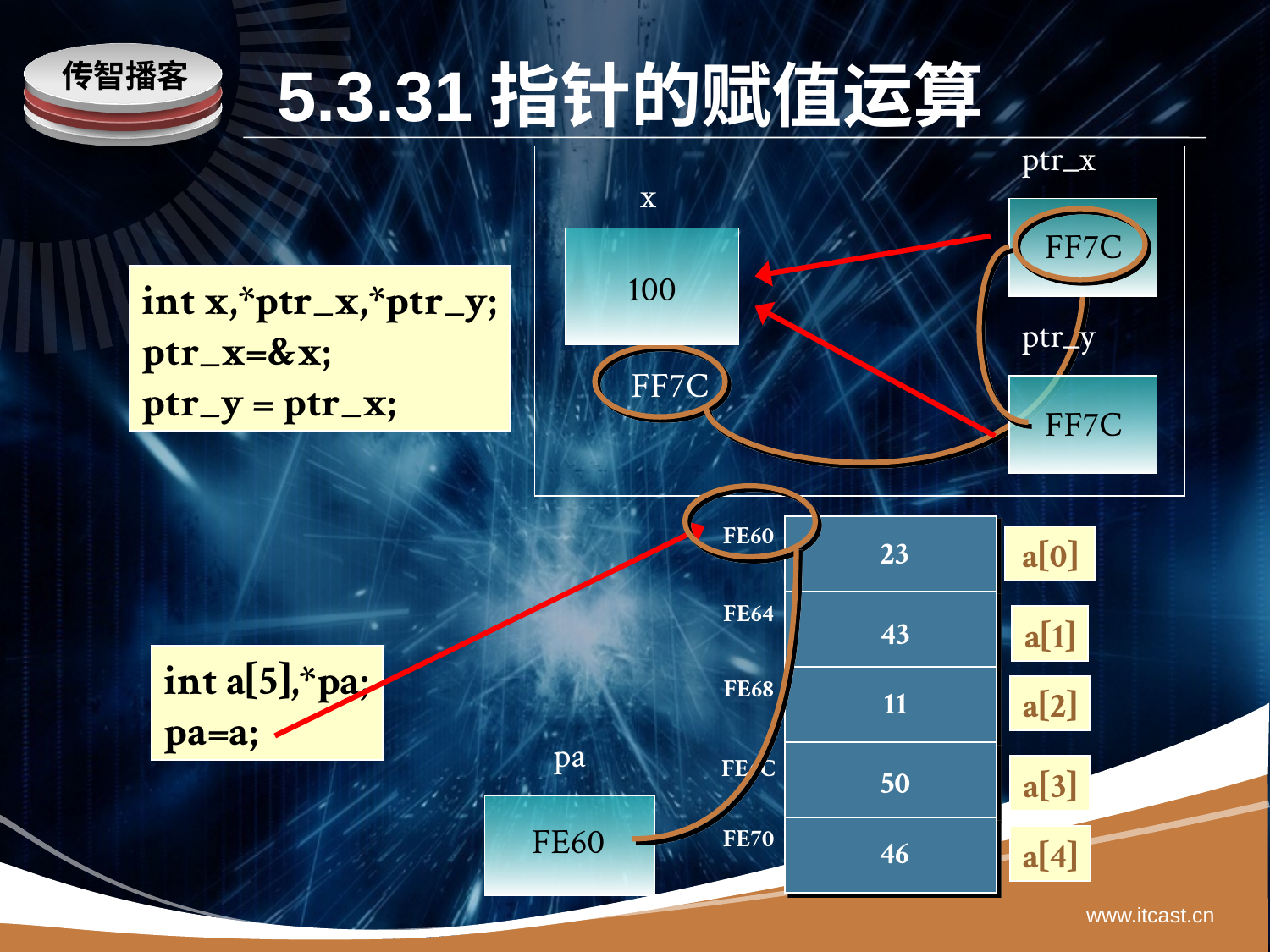

# 5.3.31指针的赋值运算
ptr_x

x

100
ptr_y
FF7C

FF7C

int x,*ptr_x,*ptr_y;
ptr_x=&x;
ptr_y = ptr_x;

FF7C

FE60

23
a[0]
FE64
43
a[1]
int a[5],*pa;
pa=a;
FE68
11
a[2]
pa

FE6C
50
a[3]
FE60
FE70
46
a[4]
www.itcast.cn